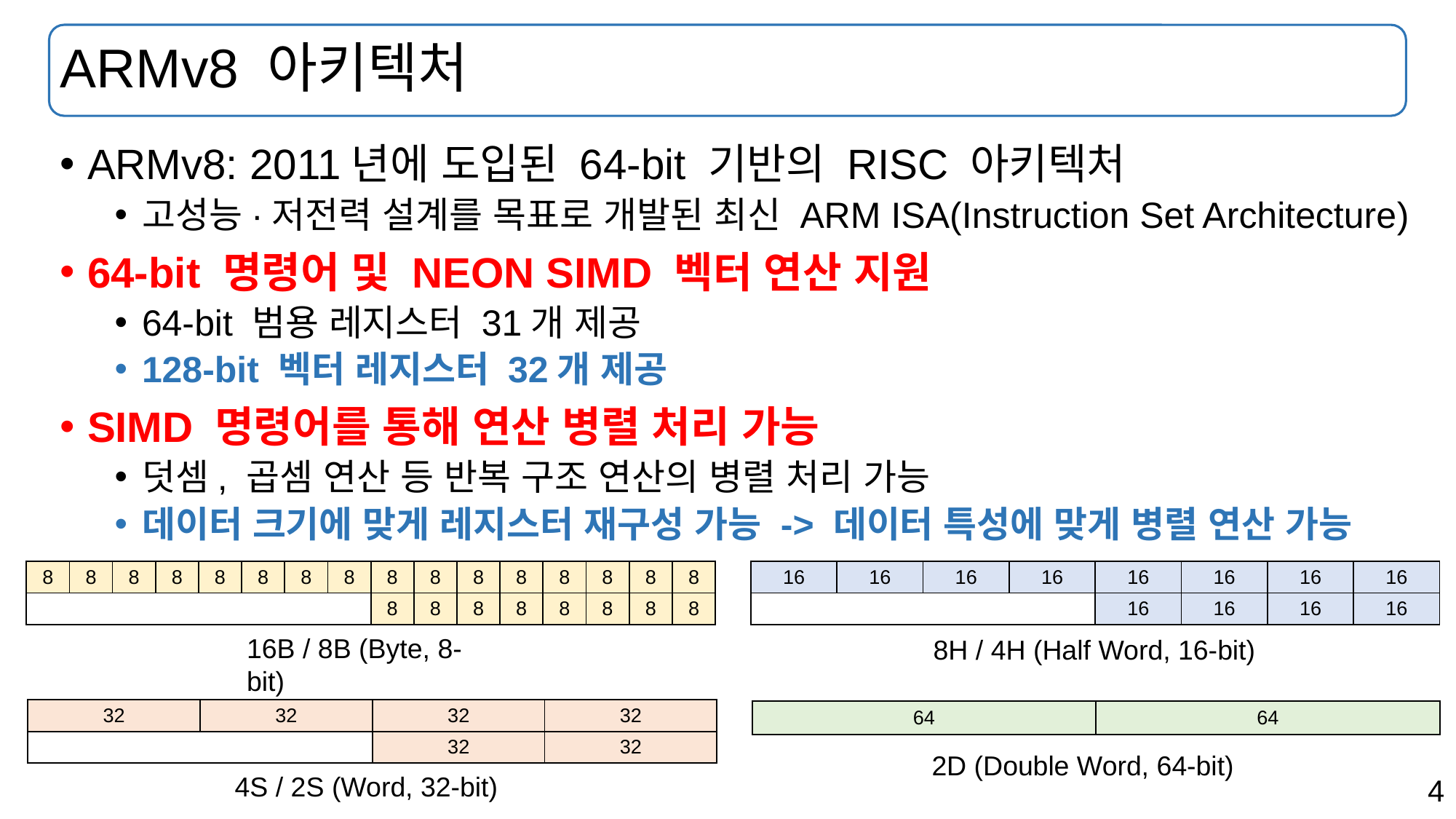

# ARMv8 아키텍처
ARMv8: 2011년에 도입된 64-bit 기반의 RISC 아키텍처
고성능·저전력 설계를 목표로 개발된 최신 ARM ISA(Instruction Set Architecture)
64-bit 명령어 및 NEON SIMD 벡터 연산 지원
64-bit 범용 레지스터 31개 제공
128-bit 벡터 레지스터 32개 제공
SIMD 명령어를 통해 연산 병렬 처리 가능
덧셈, 곱셈 연산 등 반복 구조 연산의 병렬 처리 가능
데이터 크기에 맞게 레지스터 재구성 가능 -> 데이터 특성에 맞게 병렬 연산 가능

| 8 | 8 | 8 | 8 | 8 | 8 | 8 | 8 | 8 | 8 | 8 | 8 | 8 | 8 | 8 | 8 |
| --- | --- | --- | --- | --- | --- | --- | --- | --- | --- | --- | --- | --- | --- | --- | --- |
|  |  |  |  |  |  |  |  | 8 | 8 | 8 | 8 | 8 | 8 | 8 | 8 |
| 16 | 16 | 16 | 16 | 16 | 16 | 16 | 16 |
| --- | --- | --- | --- | --- | --- | --- | --- |
|  |  |  |  | 16 | 16 | 16 | 16 |
16B / 8B (Byte, 8-bit)
8H / 4H (Half Word, 16-bit)
| 32 | 32 | 32 | 32 |
| --- | --- | --- | --- |
|  |  | 32 | 32 |
| 64 | 64 |
| --- | --- |
2D (Double Word, 64-bit)
4S / 2S (Word, 32-bit)